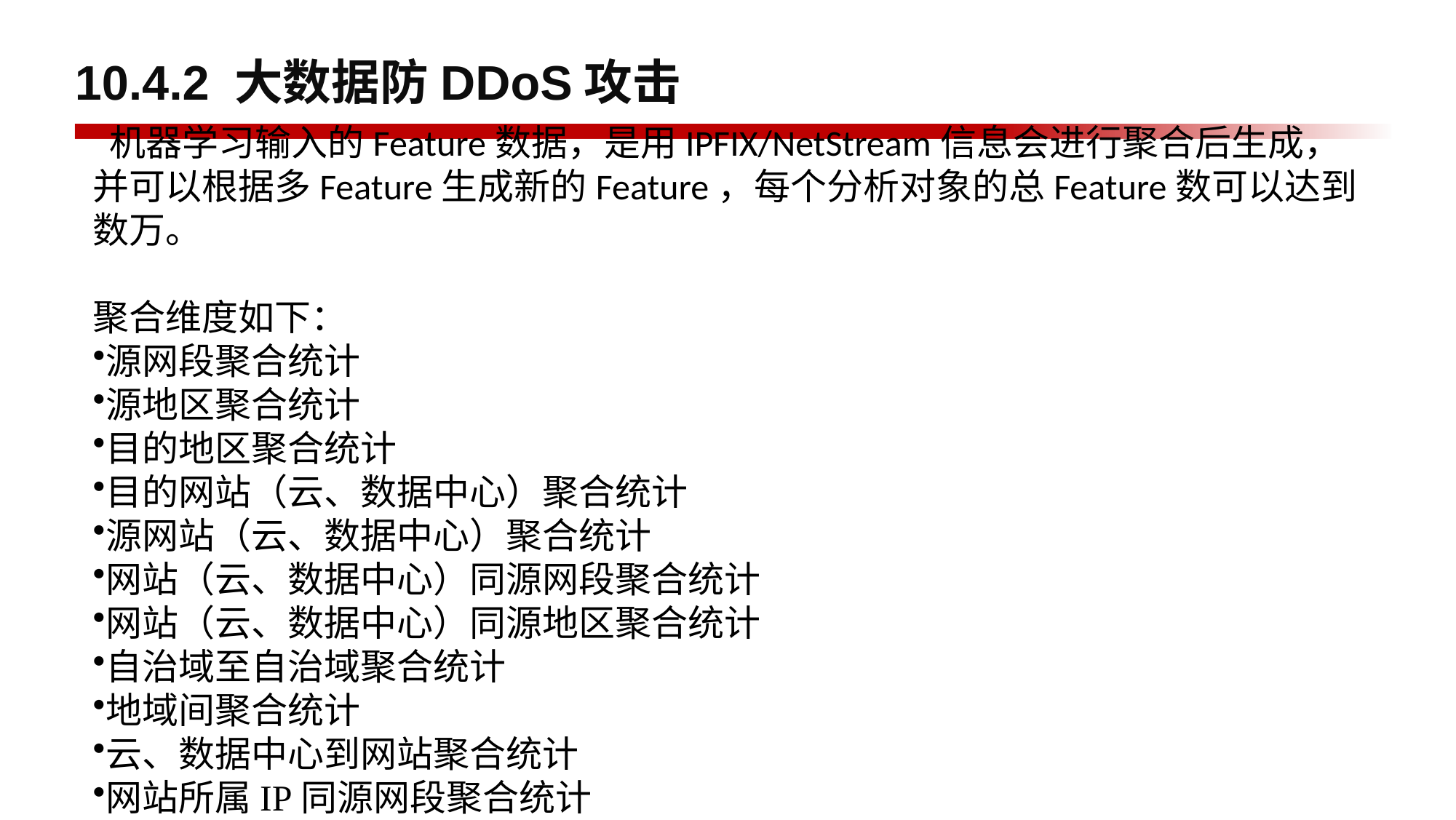

# 10.4.2 大数据防DDoS攻击

 机器学习输入的Feature数据，是用IPFIX/NetStream信息会进行聚合后生成，并可以根据多Feature生成新的Feature，每个分析对象的总Feature数可以达到数万。

聚合维度如下：
源网段聚合统计
源地区聚合统计
目的地区聚合统计
目的网站（云、数据中心）聚合统计
源网站（云、数据中心）聚合统计
网站（云、数据中心）同源网段聚合统计
网站（云、数据中心）同源地区聚合统计
自治域至自治域聚合统计
地域间聚合统计
云、数据中心到网站聚合统计
网站所属IP同源网段聚合统计